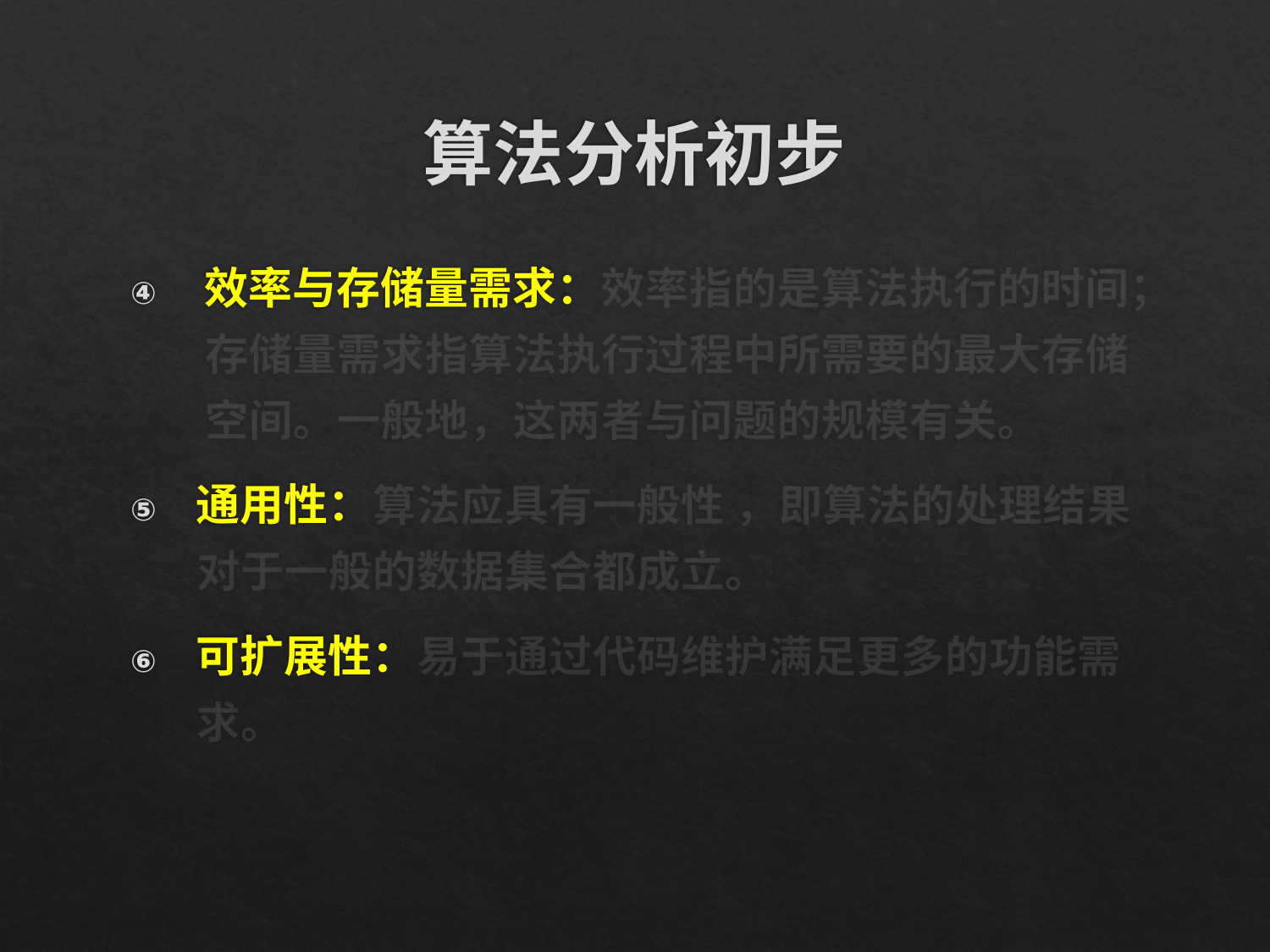

# 算法分析初步
效率与存储量需求：效率指的是算法执行的时间；存储量需求指算法执行过程中所需要的最大存储空间。一般地，这两者与问题的规模有关。
通用性：算法应具有一般性 ，即算法的处理结果对于一般的数据集合都成立。
可扩展性：易于通过代码维护满足更多的功能需求。